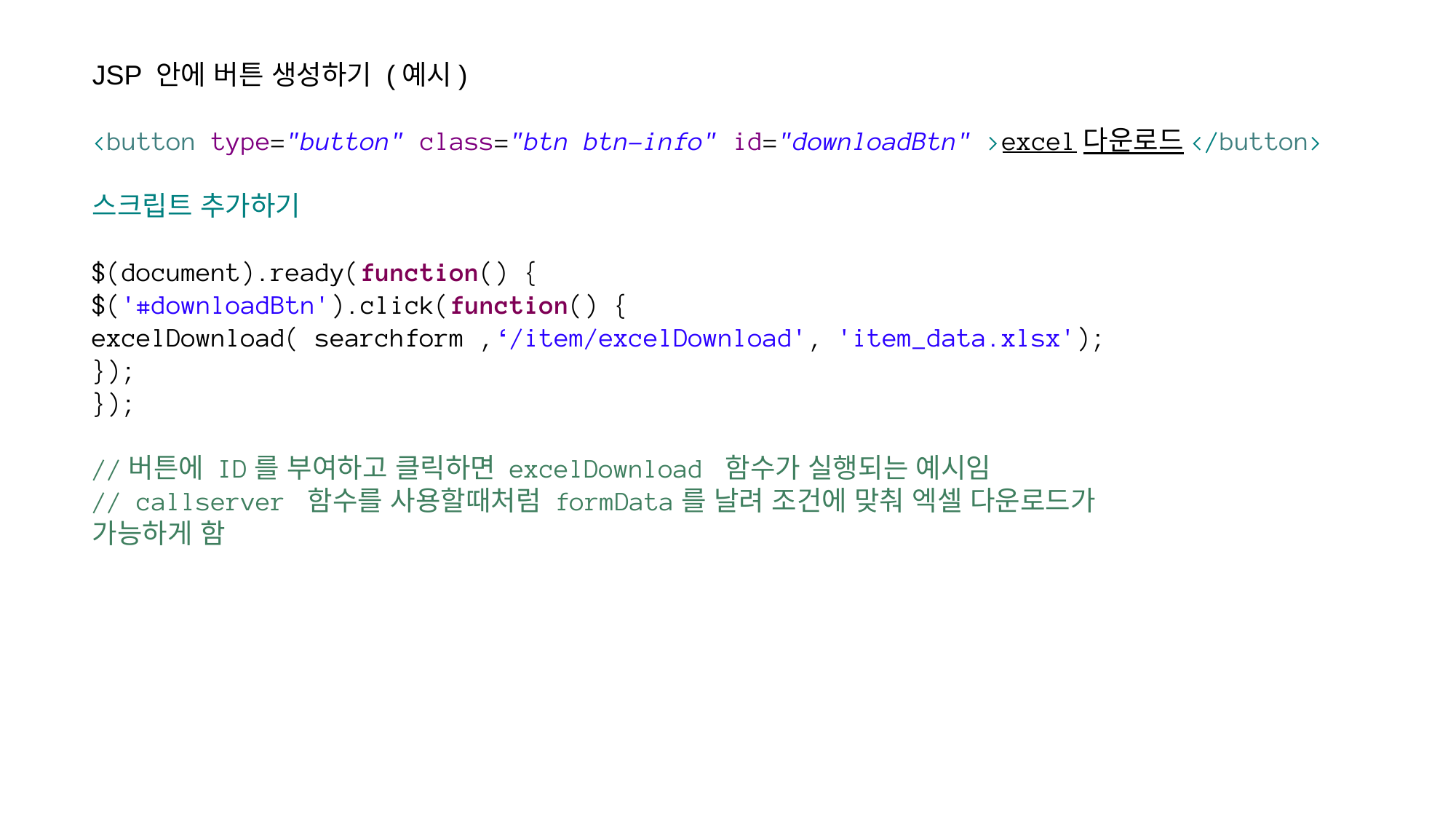

JSP 안에 버튼 생성하기 (예시)

<button type="button" class="btn btn-info" id="downloadBtn" >excel다운로드</button>

스크립트 추가하기

$(document).ready(function() {
$('#downloadBtn').click(function() {
excelDownload( searchform ,‘/item/excelDownload', 'item_data.xlsx');
});
});

//버튼에 ID를 부여하고 클릭하면 excelDownload 함수가 실행되는 예시임
// callserver 함수를 사용할때처럼 formData를 날려 조건에 맞춰 엑셀 다운로드가
가능하게 함